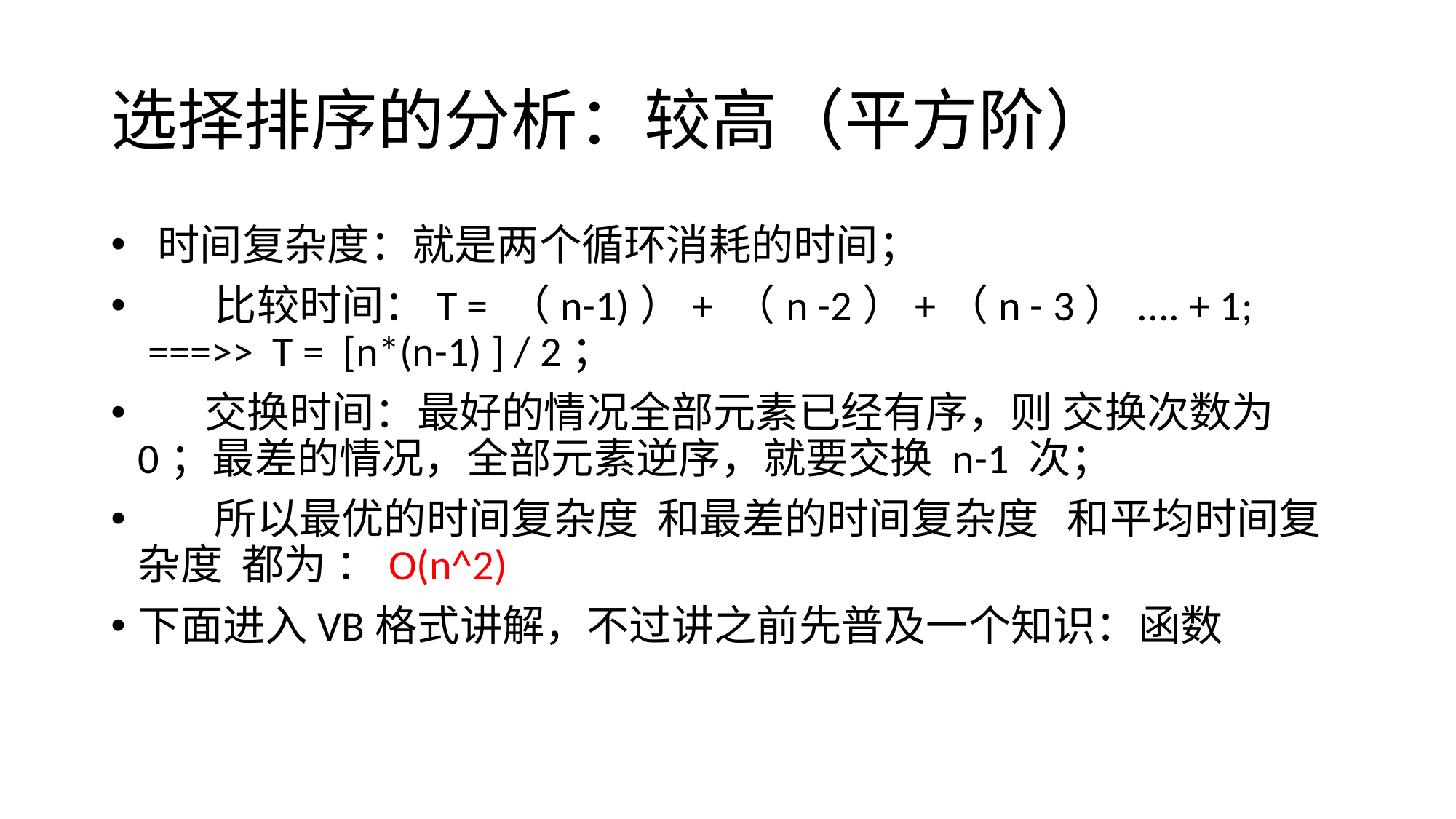

# 选择排序的分析：较高（平方阶）
 时间复杂度：就是两个循环消耗的时间；
       比较时间：T = （n-1)）+ （n -2）+（n - 3）.... + 1;  ===>>  T =  [n*(n-1) ] / 2；
      交换时间：最好的情况全部元素已经有序，则 交换次数为0；最差的情况，全部元素逆序，就要交换 n-1 次；
       所以最优的时间复杂度  和最差的时间复杂度   和平均时间复杂度  都为 ：O(n^2)
下面进入VB格式讲解，不过讲之前先普及一个知识：函数